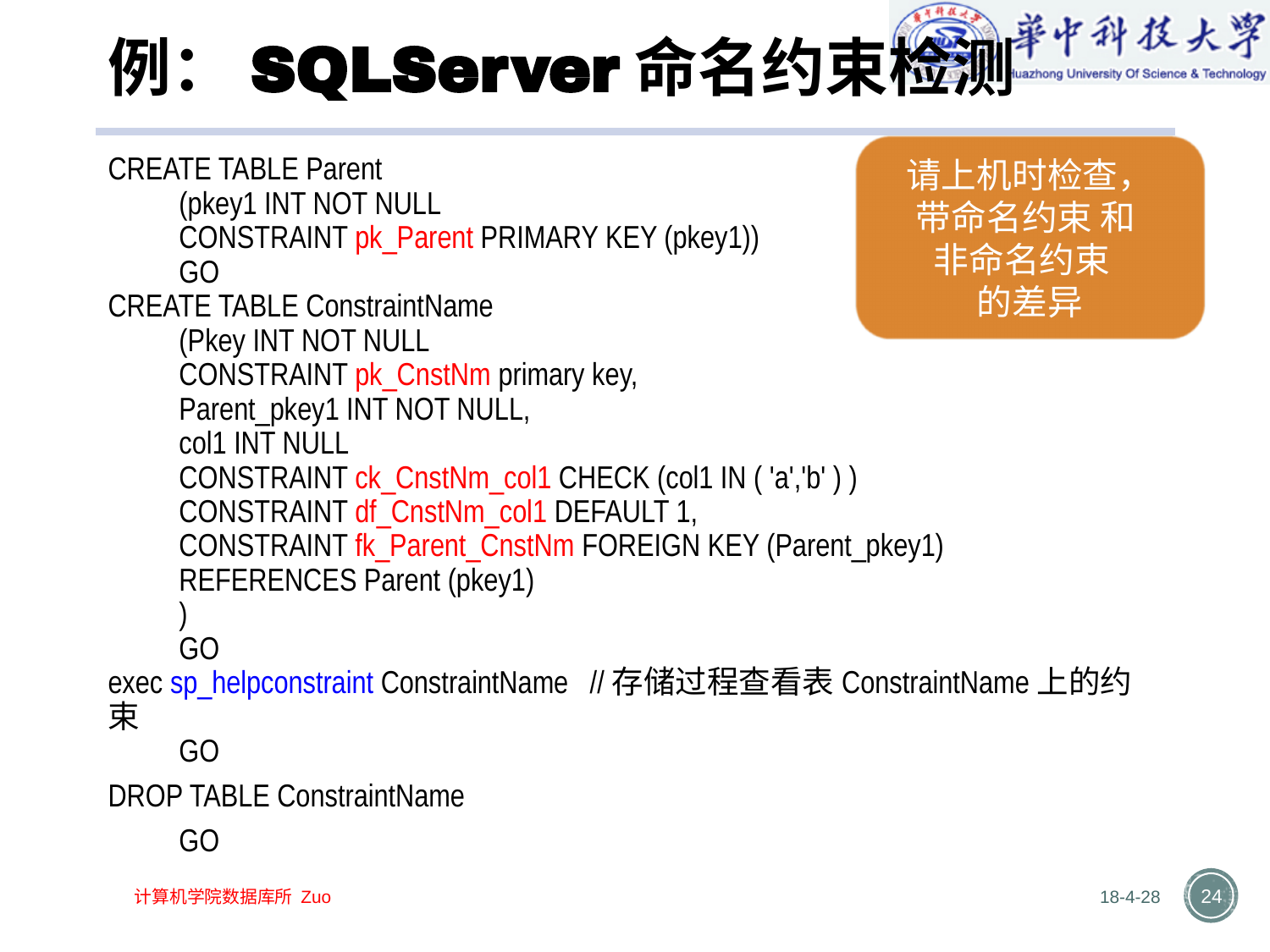

# 例：SQLServer命名约束检测
请上机时检查，
带命名约束 和
非命名约束
的差异
CREATE TABLE Parent
　　(pkey1 INT NOT NULL
　　CONSTRAINT pk_Parent PRIMARY KEY (pkey1))
　　GO
CREATE TABLE ConstraintName
　　(Pkey INT NOT NULL
　　CONSTRAINT pk_CnstNm primary key,
　　Parent_pkey1 INT NOT NULL,
　　col1 INT NULL
　　CONSTRAINT ck_CnstNm_col1 CHECK (col1 IN ( 'a','b' ) )
　　CONSTRAINT df_CnstNm_col1 DEFAULT 1,
　　CONSTRAINT fk_Parent_CnstNm FOREIGN KEY (Parent_pkey1)
　　REFERENCES Parent (pkey1)
　　)
　　GO
exec sp_helpconstraint ConstraintName   //存储过程查看表ConstraintName上的约束
　　GO
DROP TABLE ConstraintName
　　GO

18-4-28
24